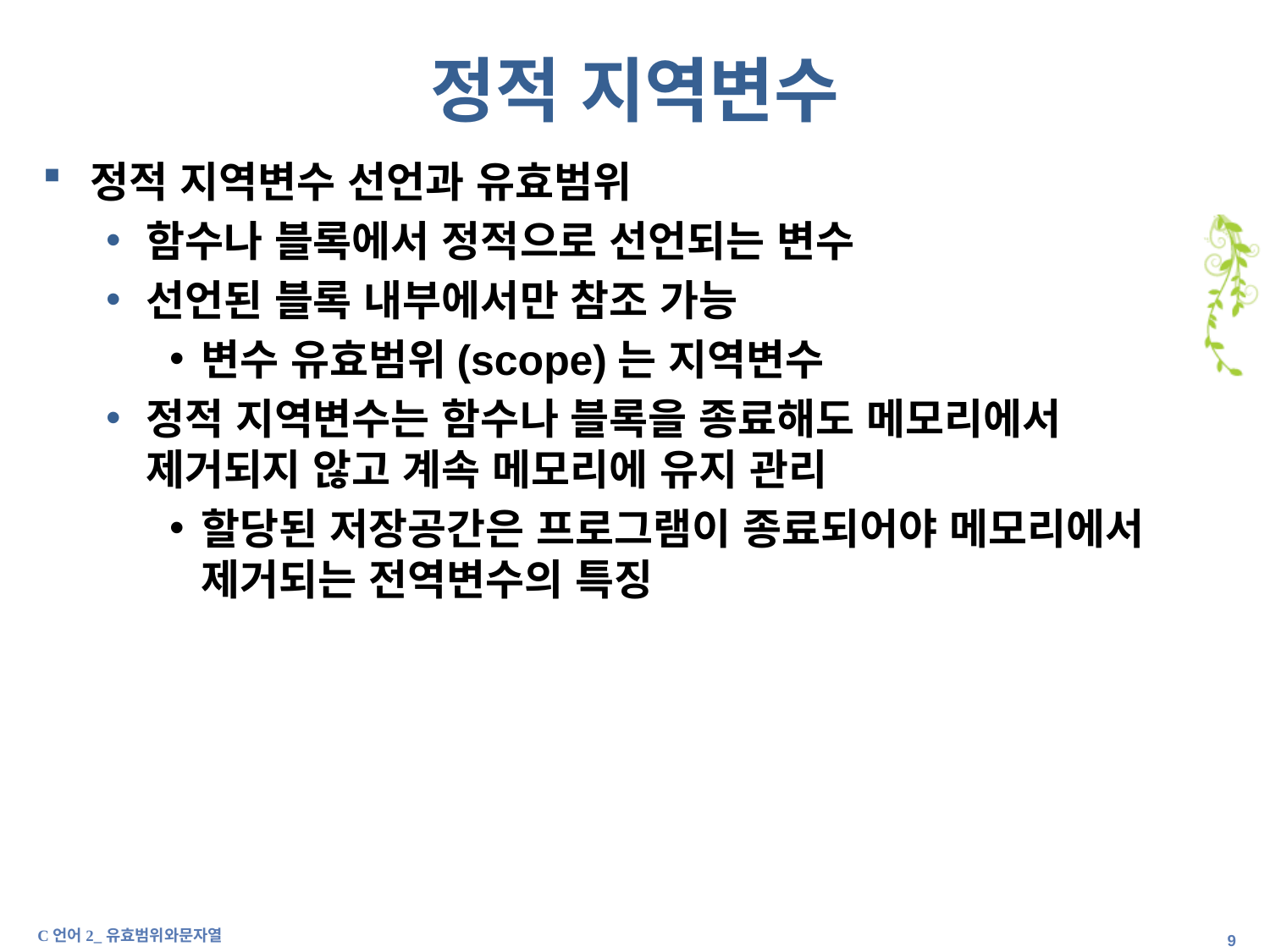

# 정적 지역변수
정적 지역변수 선언과 유효범위
함수나 블록에서 정적으로 선언되는 변수
선언된 블록 내부에서만 참조 가능
변수 유효범위(scope)는 지역변수
정적 지역변수는 함수나 블록을 종료해도 메모리에서 제거되지 않고 계속 메모리에 유지 관리
할당된 저장공간은 프로그램이 종료되어야 메모리에서 제거되는 전역변수의 특징
C언어2_유효범위와문자열
9